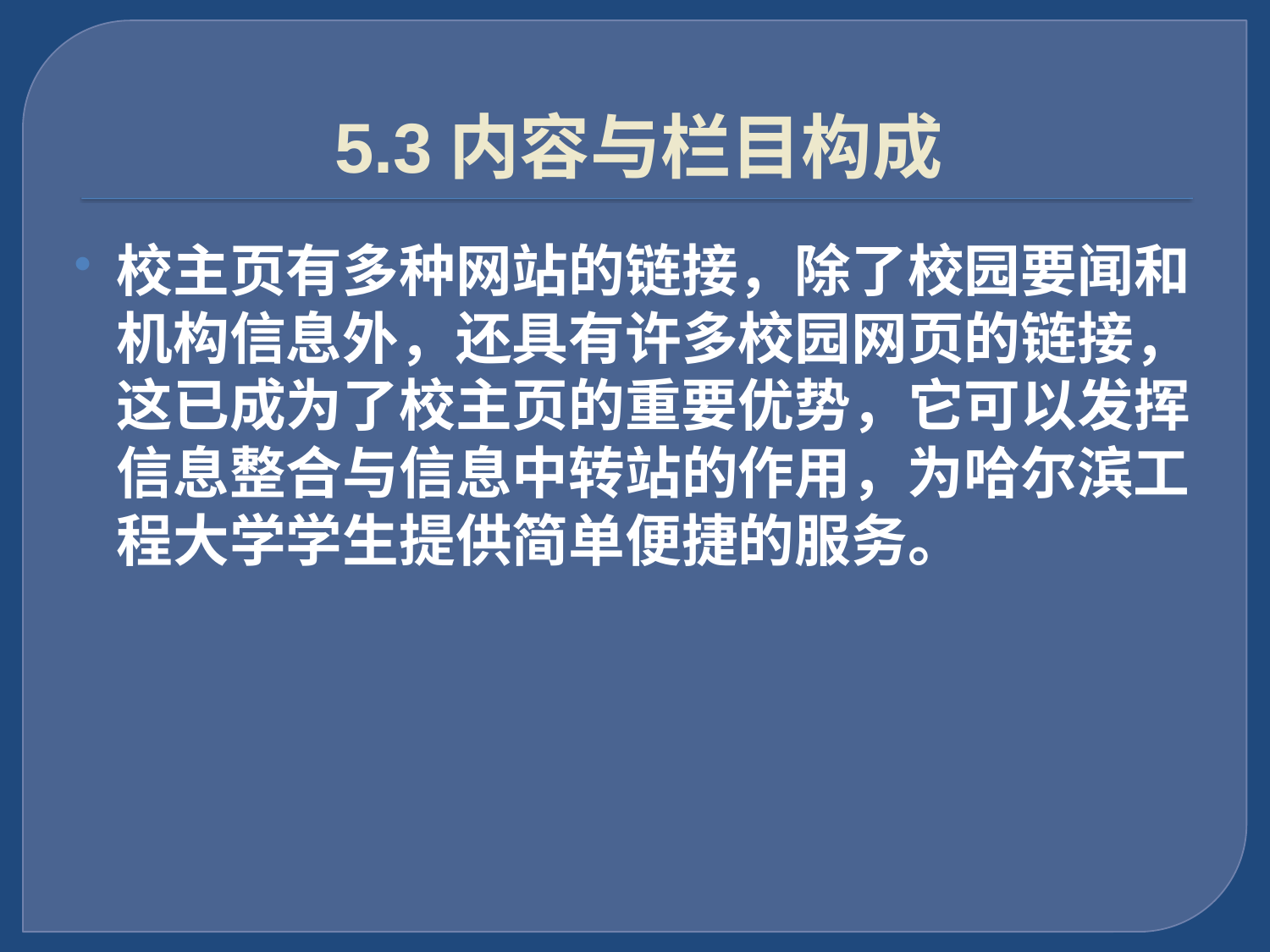

# 5.3内容与栏目构成
校主页有多种网站的链接，除了校园要闻和机构信息外，还具有许多校园网页的链接，这已成为了校主页的重要优势，它可以发挥信息整合与信息中转站的作用，为哈尔滨工程大学学生提供简单便捷的服务。